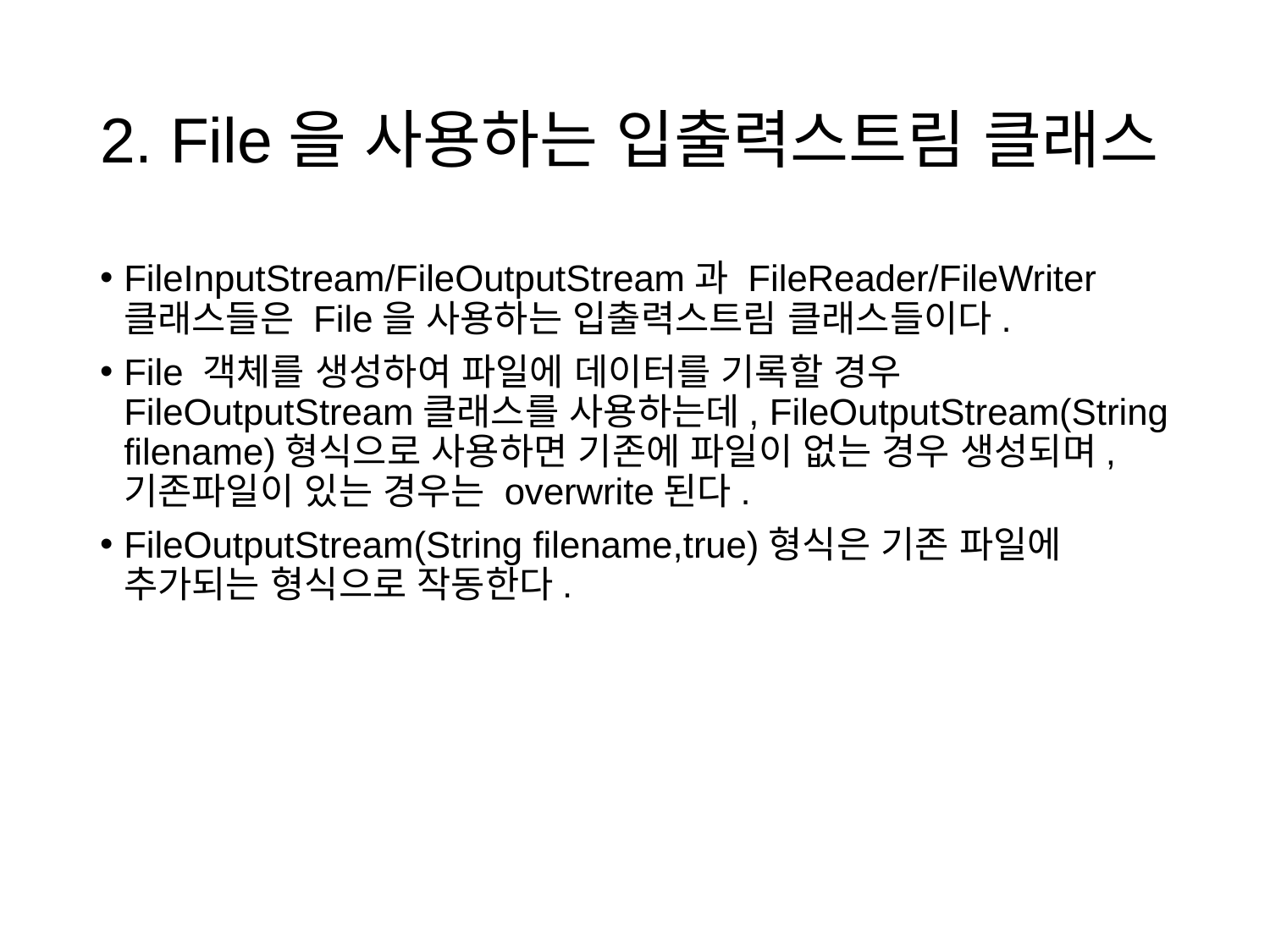

# 2. File을 사용하는 입출력스트림 클래스
FileInputStream/FileOutputStream과 FileReader/FileWriter클래스들은 File을 사용하는 입출력스트림 클래스들이다.
File 객체를 생성하여 파일에 데이터를 기록할 경우 FileOutputStream클래스를 사용하는데, FileOutputStream(String filename)형식으로 사용하면 기존에 파일이 없는 경우 생성되며, 기존파일이 있는 경우는 overwrite된다.
FileOutputStream(String filename,true)형식은 기존 파일에 추가되는 형식으로 작동한다.